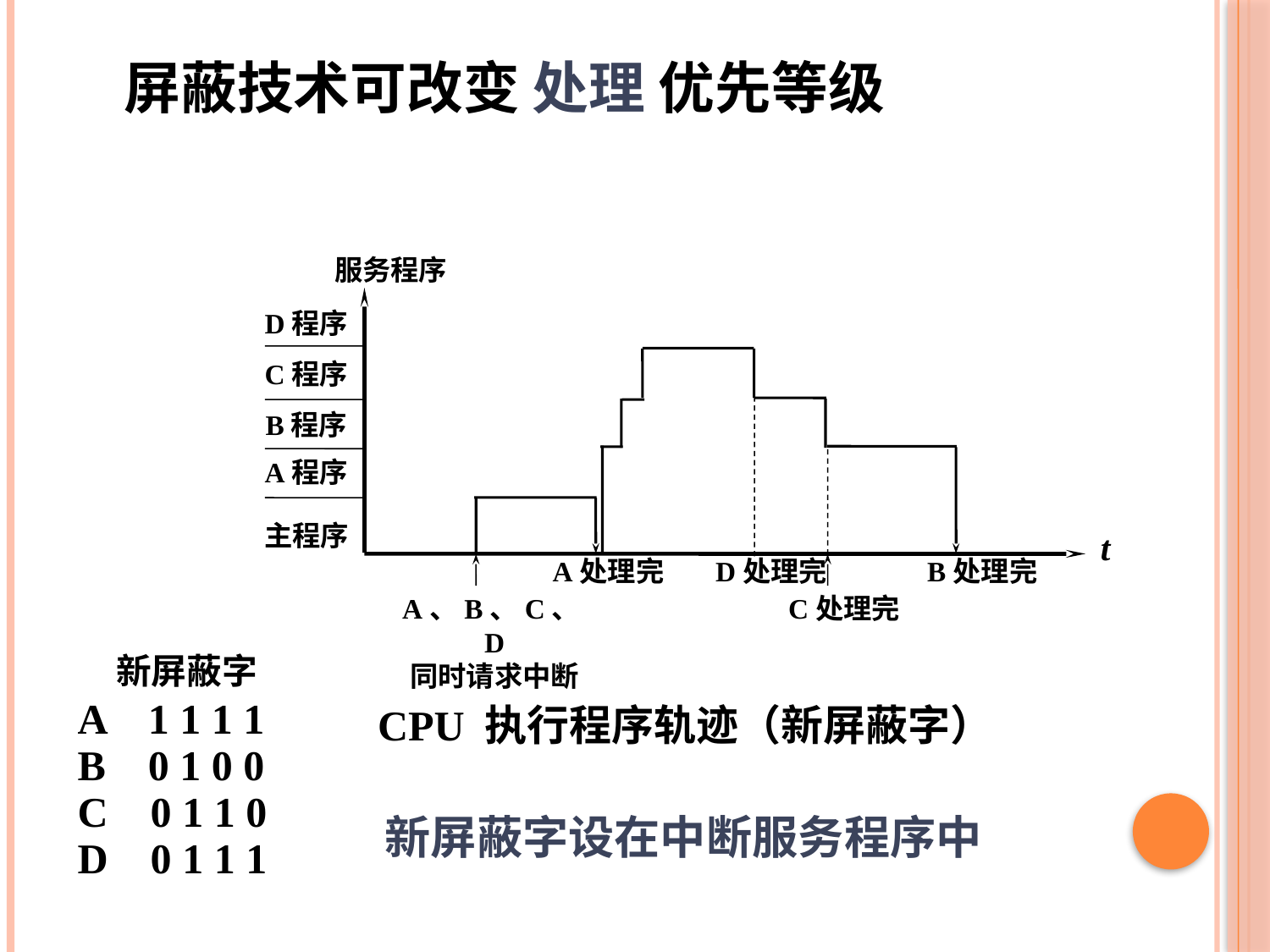

屏蔽技术可改变 处理 优先等级
服务程序

D程序

C程序

B程序

A程序

主程序
t

A处理完
D处理完
B处理完

A、B、C、D
同时请求中断
C处理完
CPU 执行程序轨迹（新屏蔽字）
   新屏蔽字
A    1 1 1 1
B    0 1 0 0
C    0 1 1 0
D    0 1 1 1
新屏蔽字设在中断服务程序中